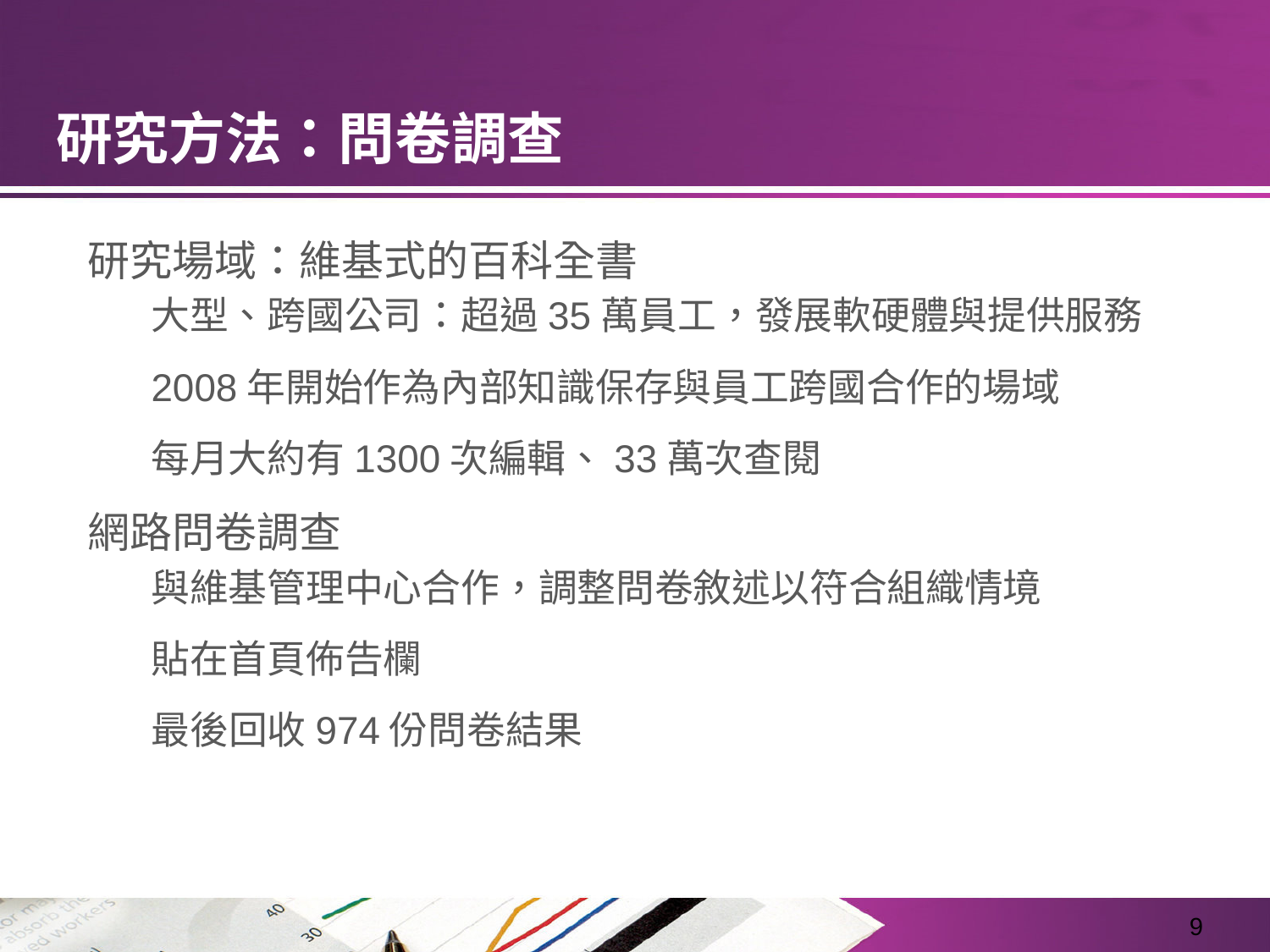

# 研究方法：問卷調查
研究場域：維基式的百科全書
大型、跨國公司：超過35萬員工，發展軟硬體與提供服務
2008年開始作為內部知識保存與員工跨國合作的場域
每月大約有1300次編輯、33萬次查閱
網路問卷調查
與維基管理中心合作，調整問卷敘述以符合組織情境
貼在首頁佈告欄
最後回收974份問卷結果
9